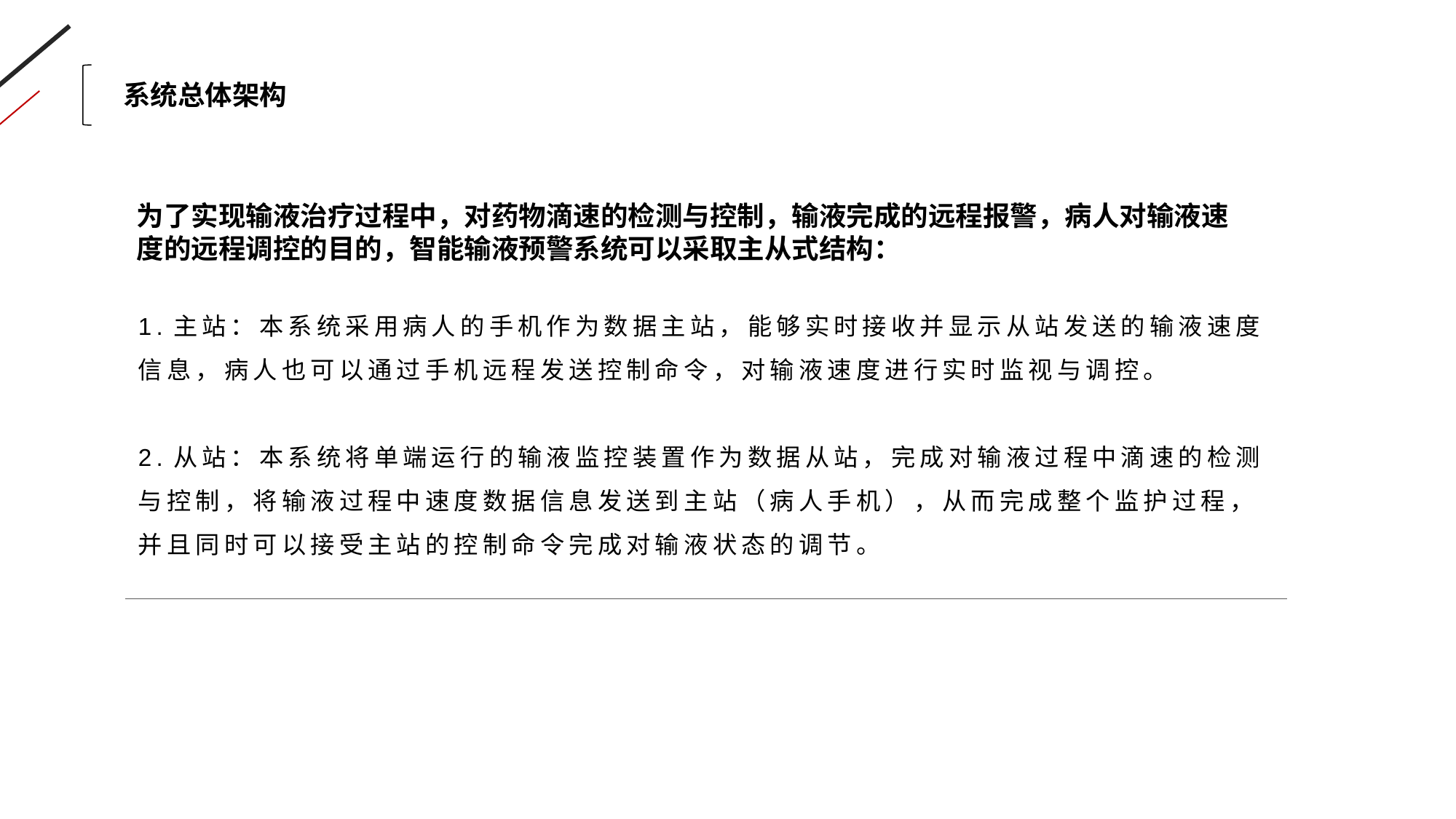

系统总体架构
为了实现输液治疗过程中，对药物滴速的检测与控制，输液完成的远程报警，病人对输液速度的远程调控的目的，智能输液预警系统可以采取主从式结构：
1.主站：本系统采用病人的手机作为数据主站，能够实时接收并显示从站发送的输液速度信息，病人也可以通过手机远程发送控制命令，对输液速度进行实时监视与调控。

2.从站：本系统将单端运行的输液监控装置作为数据从站，完成对输液过程中滴速的检测与控制，将输液过程中速度数据信息发送到主站（病人手机），从而完成整个监护过程，并且同时可以接受主站的控制命令完成对输液状态的调节。